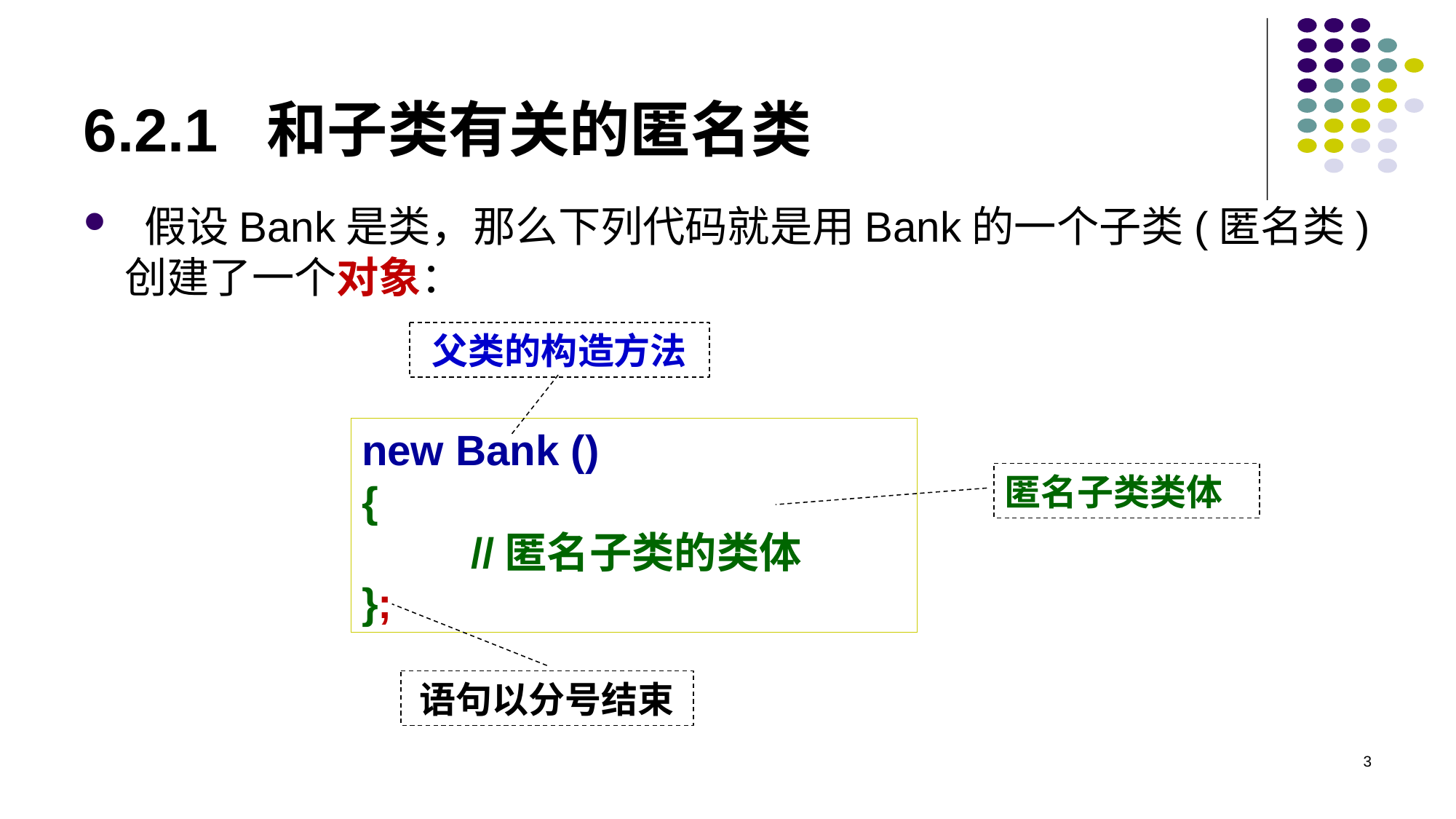

# 6.2.1  和子类有关的匿名类
 假设Bank是类，那么下列代码就是用Bank的一个子类(匿名类)创建了一个对象：

父类的构造方法
new Bank ()
{
	//匿名子类的类体
};
匿名子类类体
语句以分号结束
3